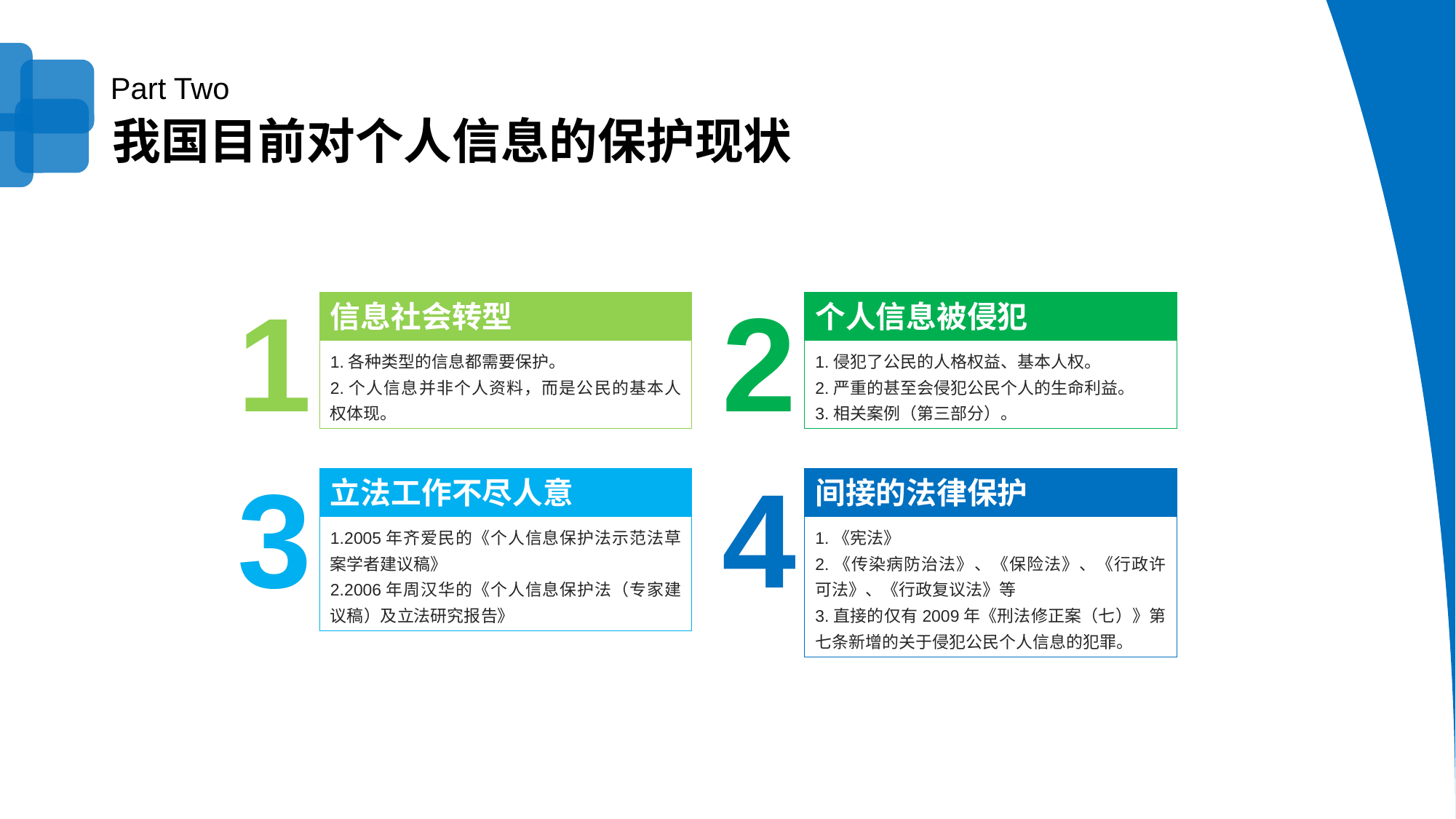

Part Two
我国目前对个人信息的保护现状
1
2
信息社会转型
个人信息被侵犯
1.各种类型的信息都需要保护。
2.个人信息并非个人资料，而是公民的基本人权体现。
1.侵犯了公民的人格权益、基本人权。
2.严重的甚至会侵犯公民个人的生命利益。
3.相关案例（第三部分）。
3
4
立法工作不尽人意
间接的法律保护
1.2005年齐爱民的《个人信息保护法示范法草案学者建议稿》
2.2006年周汉华的《个人信息保护法（专家建议稿）及立法研究报告》
1.《宪法》
2.《传染病防治法》、《保险法》、《行政许可法》、《行政复议法》等
3.直接的仅有2009年《刑法修正案（七）》第七条新增的关于侵犯公民个人信息的犯罪。